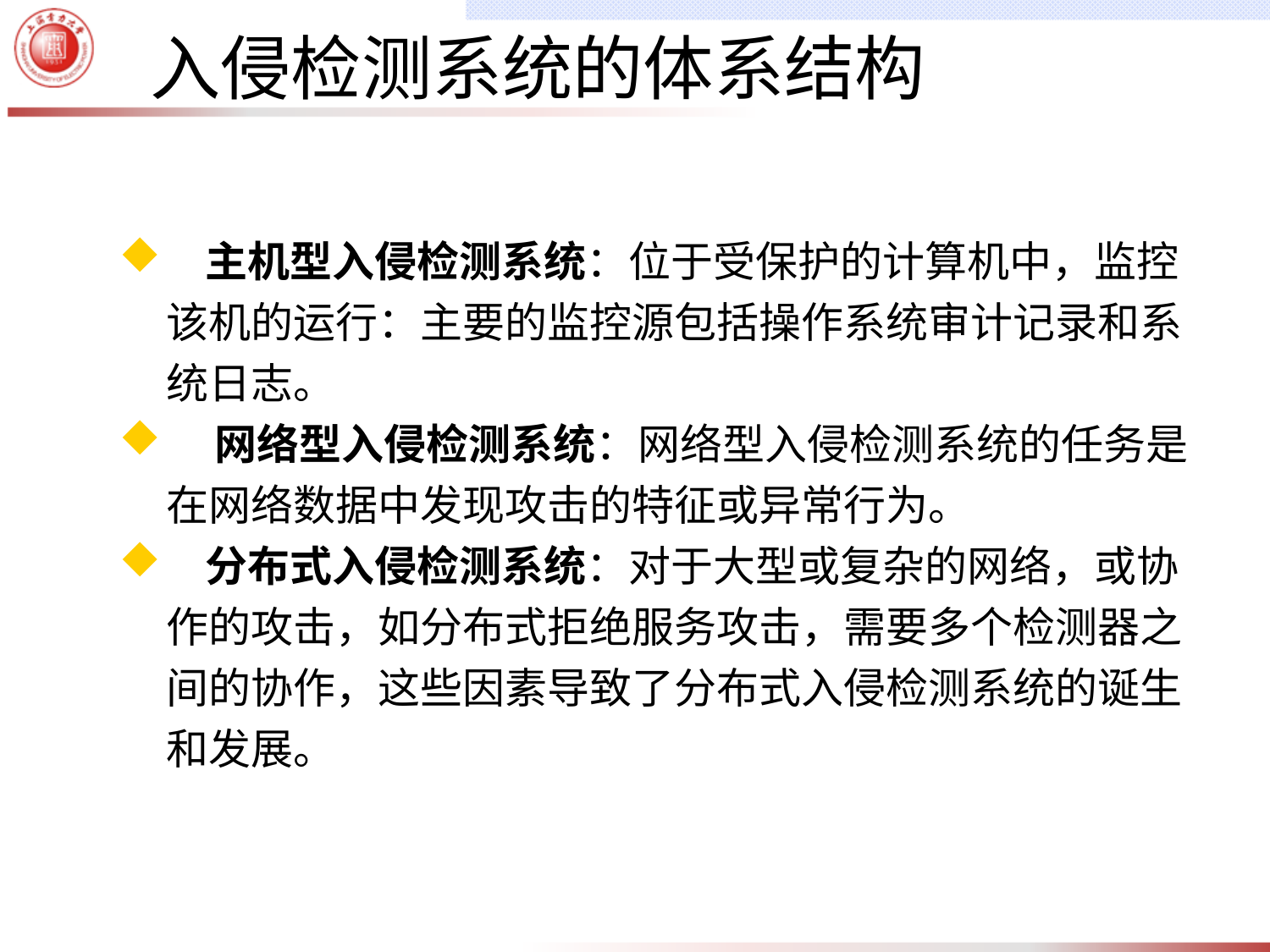

入侵检测系统的体系结构
   主机型入侵检测系统：位于受保护的计算机中，监控该机的运行：主要的监控源包括操作系统审计记录和系统日志。
    网络型入侵检测系统：网络型入侵检测系统的任务是在网络数据中发现攻击的特征或异常行为。
   分布式入侵检测系统：对于大型或复杂的网络，或协作的攻击，如分布式拒绝服务攻击，需要多个检测器之间的协作，这些因素导致了分布式入侵检测系统的诞生和发展。